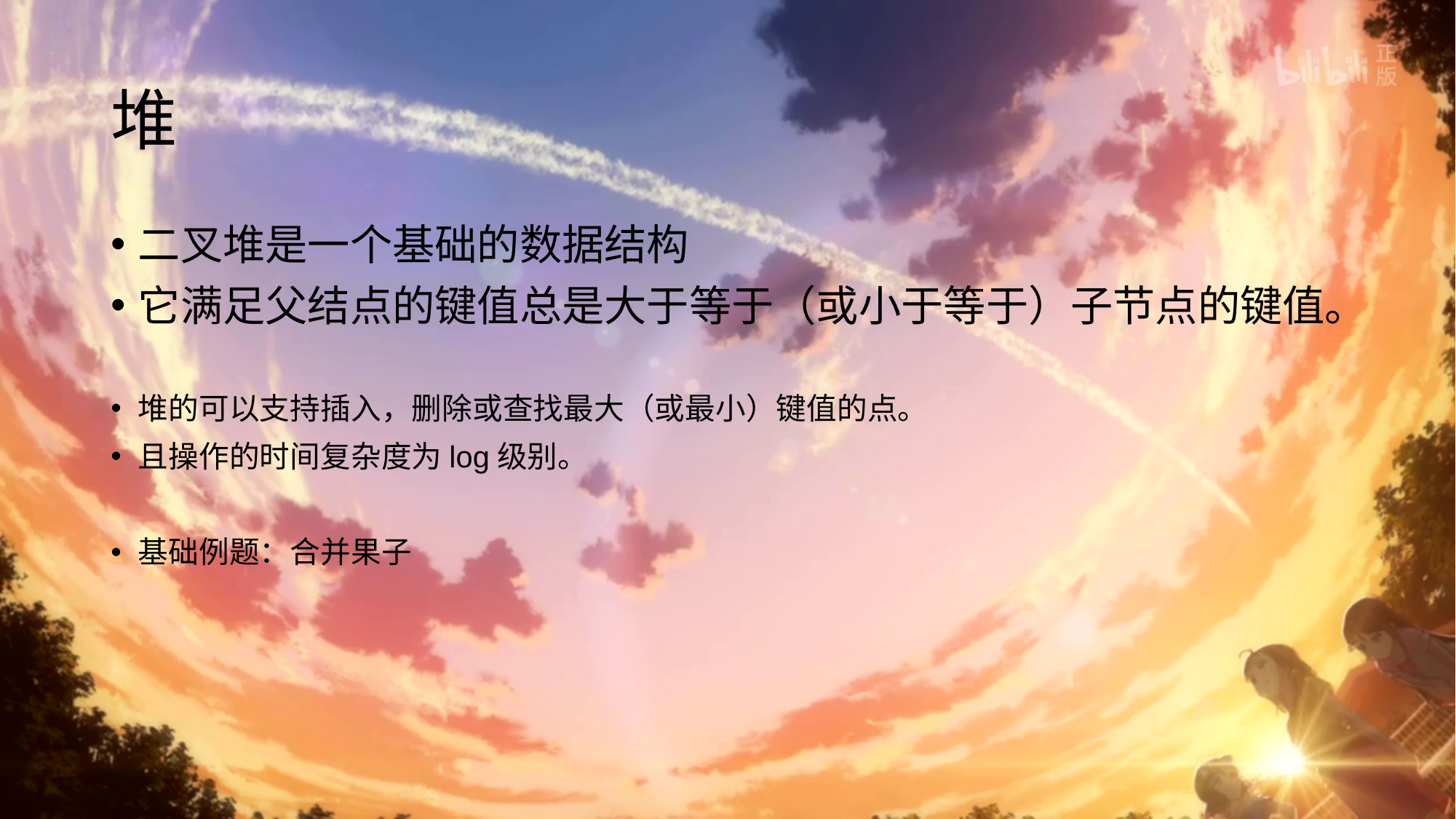

# 堆
二叉堆是一个基础的数据结构
它满足父结点的键值总是大于等于（或小于等于）子节点的键值。

堆的可以支持插入，删除或查找最大（或最小）键值的点。
且操作的时间复杂度为log级别。

基础例题：合并果子